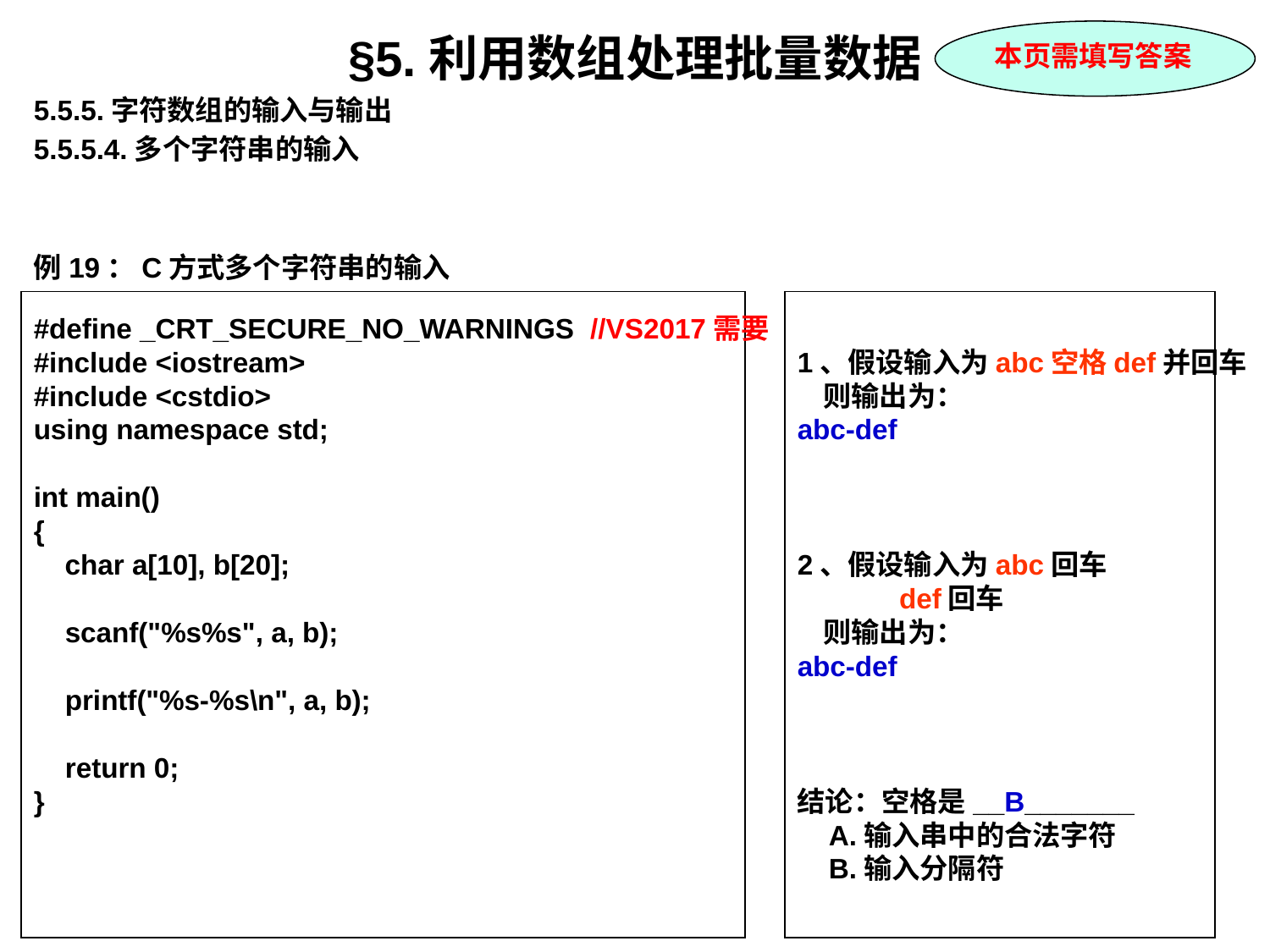

§5.利用数组处理批量数据
5.5.5.字符数组的输入与输出
5.5.5.4.多个字符串的输入

例19：C方式多个字符串的输入
本页需填写答案
#define _CRT_SECURE_NO_WARNINGS  //VS2017需要
#include <iostream>
#include <cstdio>
using namespace std;

int main()
{
    char a[10], b[20];

    scanf("%s%s", a, b);

    printf("%s-%s\n", a, b);

    return 0;
}

1、假设输入为abc空格def并回车
   则输出为：
abc-def

2、假设输入为abc回车
             def回车
   则输出为：
abc-def

结论：空格是__B_______
    A.输入串中的合法字符
    B.输入分隔符